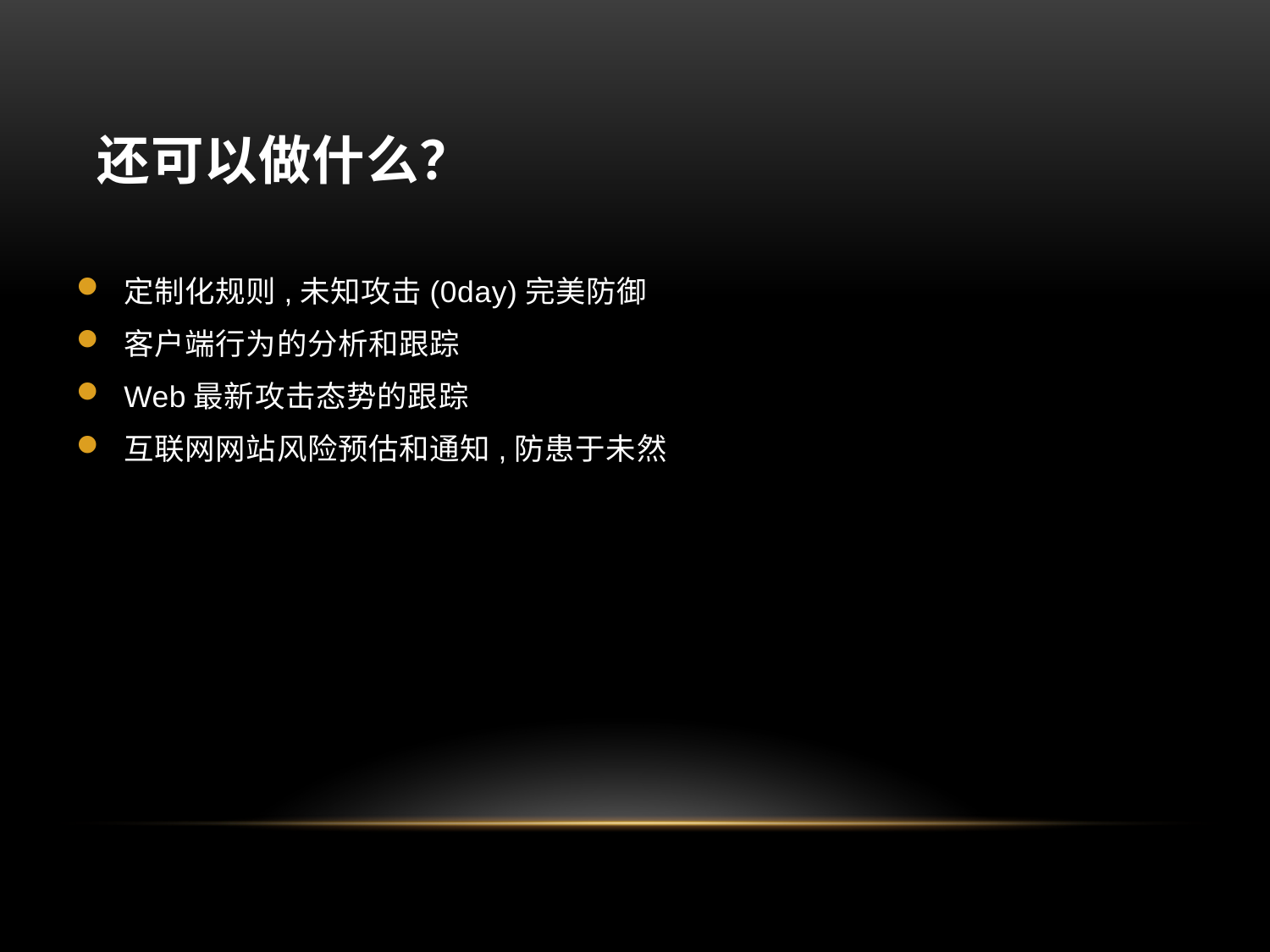

# 还可以做什么？
定制化规则,未知攻击(0day)完美防御
客户端行为的分析和跟踪
Web最新攻击态势的跟踪
互联网网站风险预估和通知,防患于未然